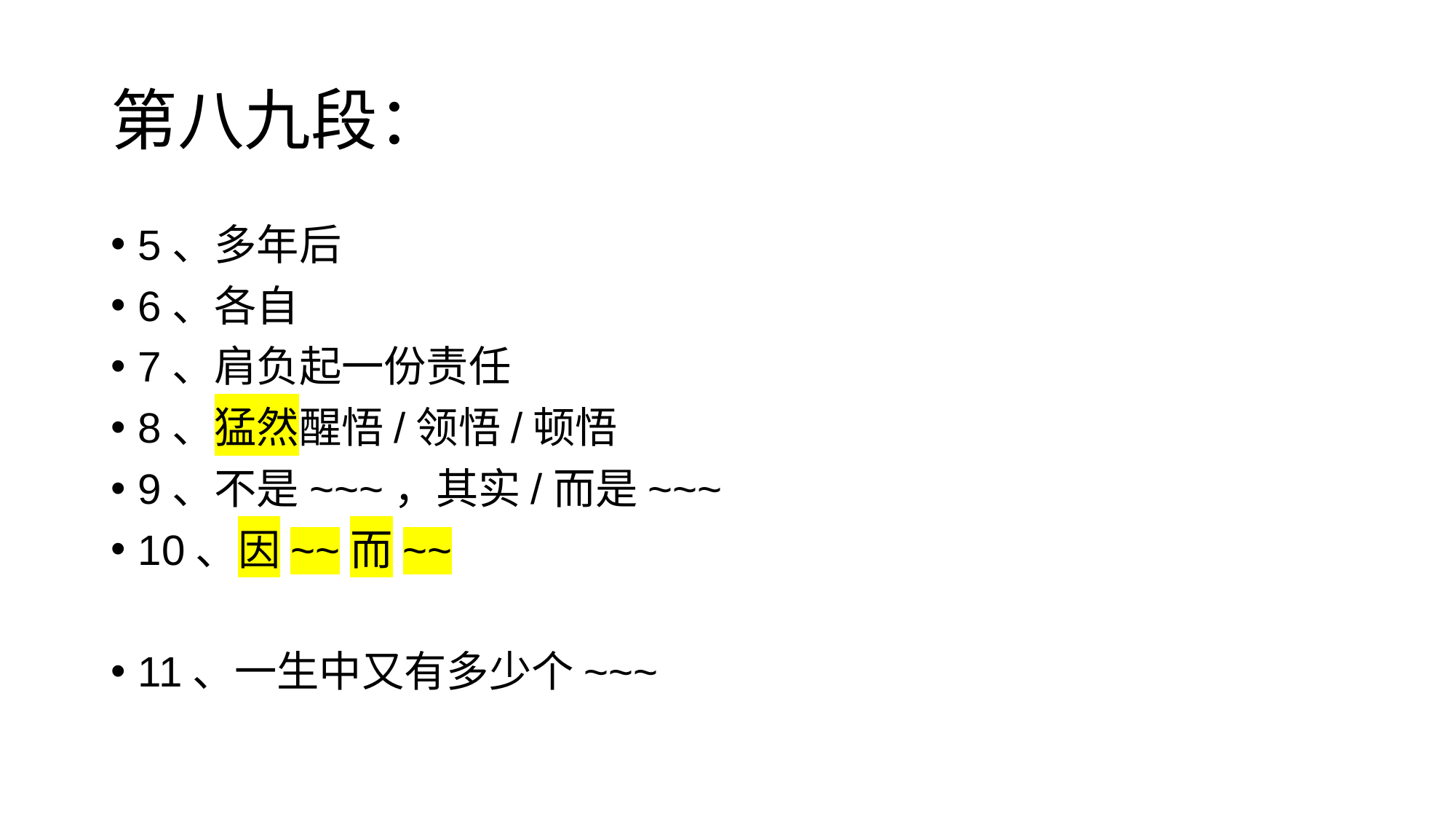

# 第八九段：
5、多年后
6、各自
7、肩负起一份责任
8、猛然醒悟/领悟/顿悟
9、不是~~~，其实/而是~~~
10、因~~而~~

11、一生中又有多少个~~~